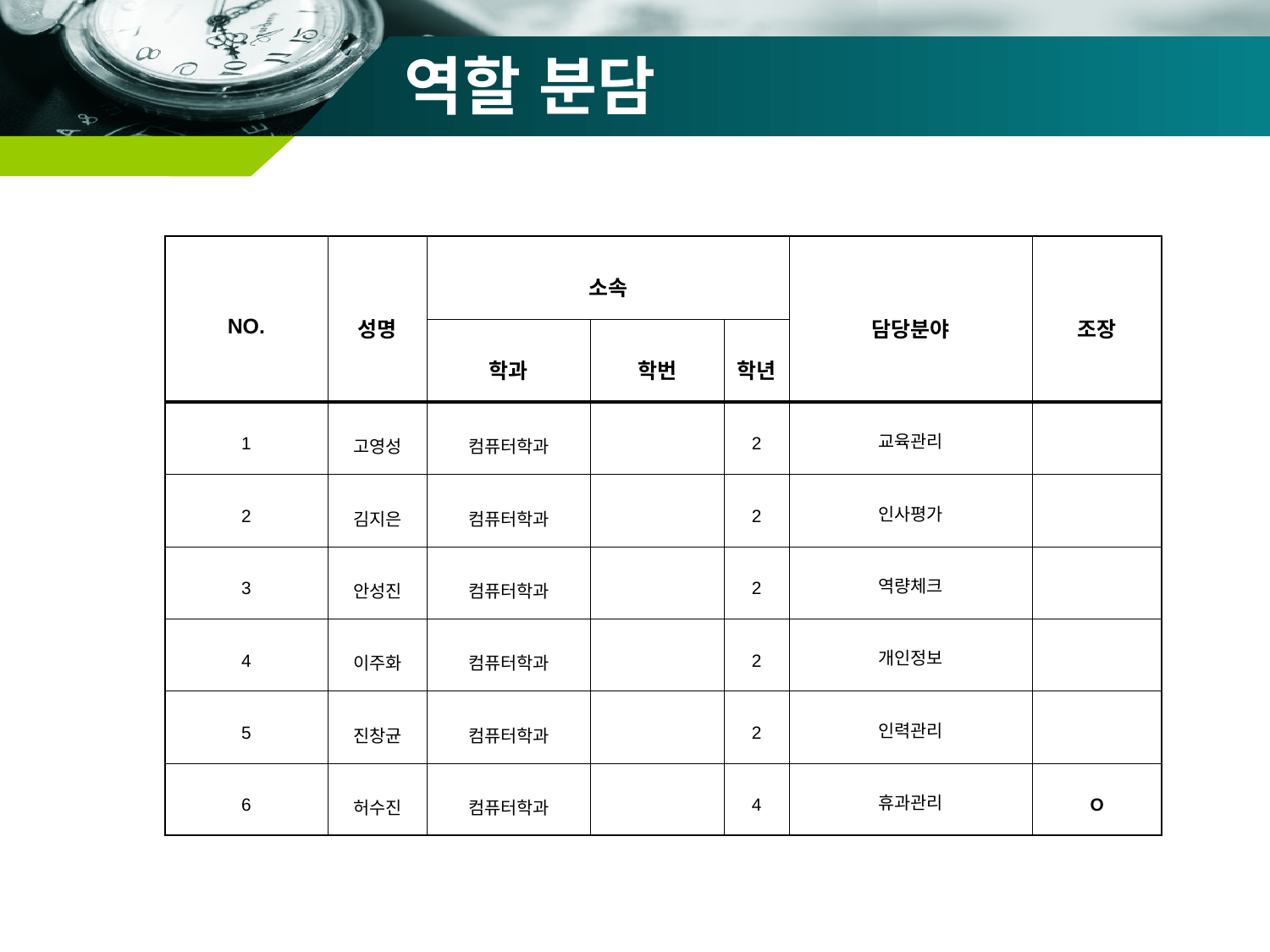

# 역할 분담
| NO. | 성명 | 소속 |  |  | 담당분야 | 조장 |
| --- | --- | --- | --- | --- | --- | --- |
|  |  | 학과 | 학번 | 학년 |  |  |
| 1 | 고영성 | 컴퓨터학과 |  | 2 | 교육관리 |  |
| 2 | 김지은 | 컴퓨터학과 |  | 2 | 인사평가 |  |
| 3 | 안성진 | 컴퓨터학과 |  | 2 | 역량체크 |  |
| 4 | 이주화 | 컴퓨터학과 |  | 2 | 개인정보 |  |
| 5 | 진창균 | 컴퓨터학과 |  | 2 | 인력관리 |  |
| 6 | 허수진 | 컴퓨터학과 |  | 4 | 휴과관리 | O |